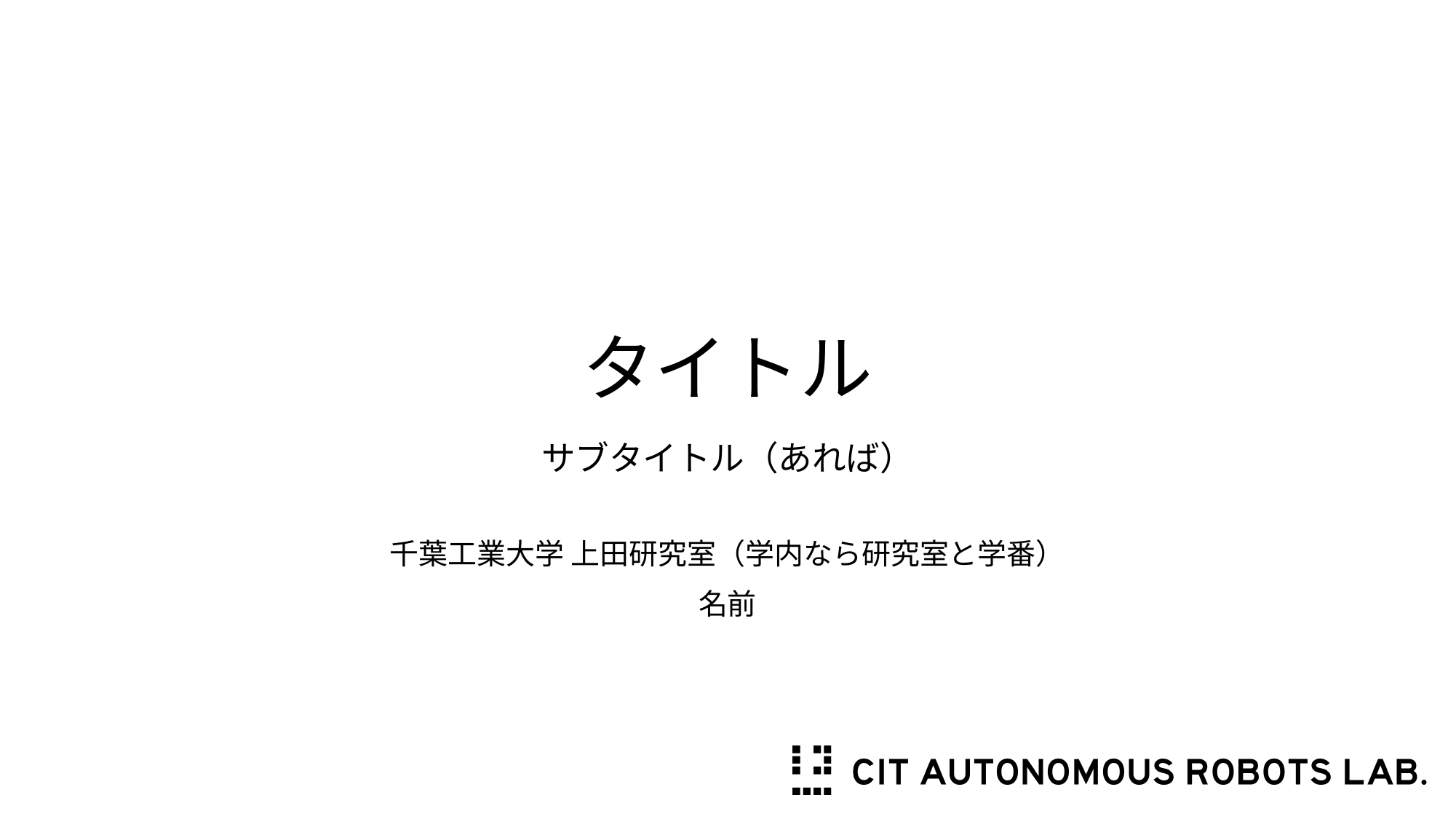

# タイトル
サブタイトル（あれば）
千葉工業大学 上田研究室（学内なら研究室と学番）
名前